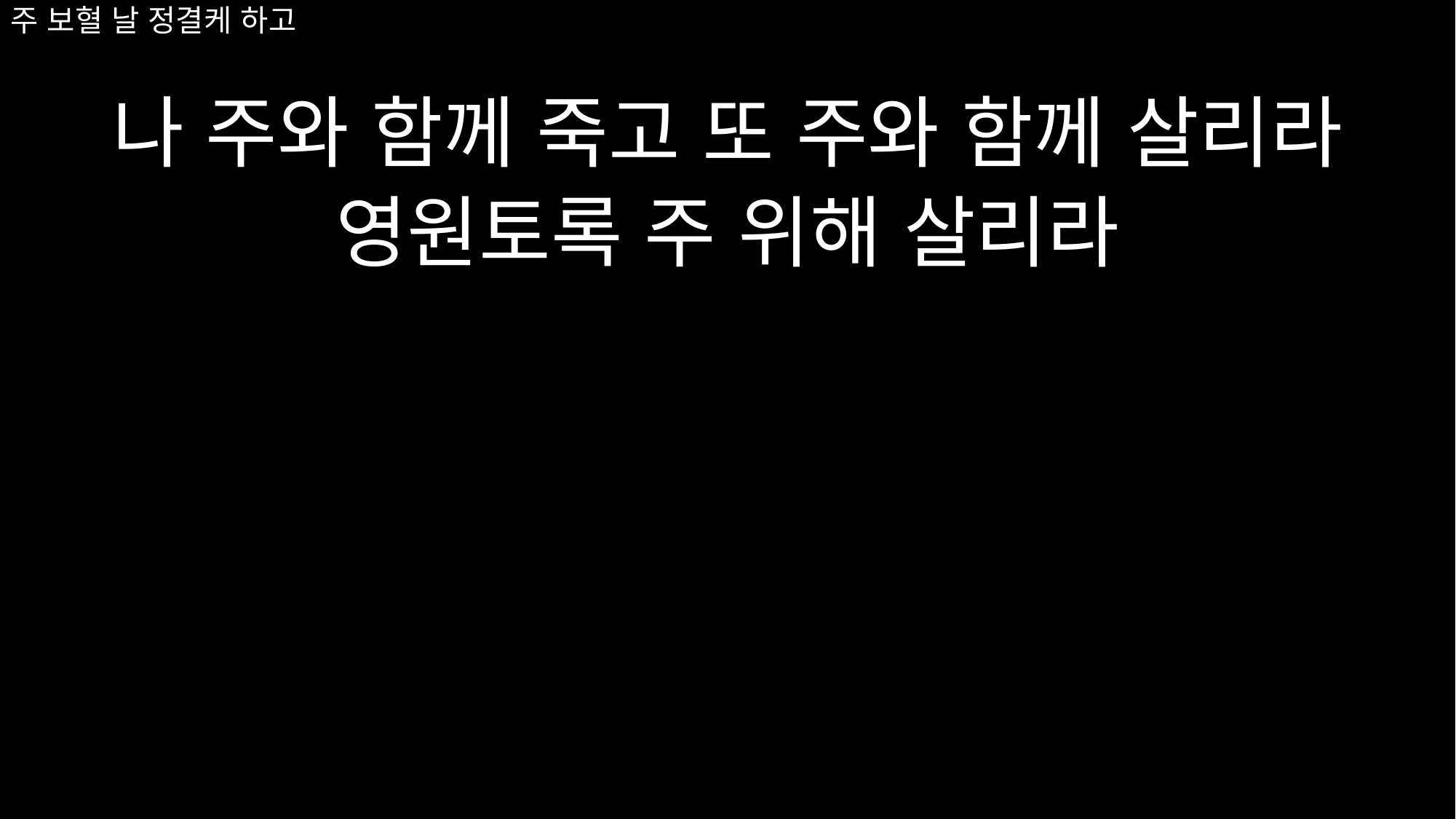

# 주 보혈 날 정결케 하고
나 주와 함께 죽고 또 주와 함께 살리라
영원토록 주 위해 살리라